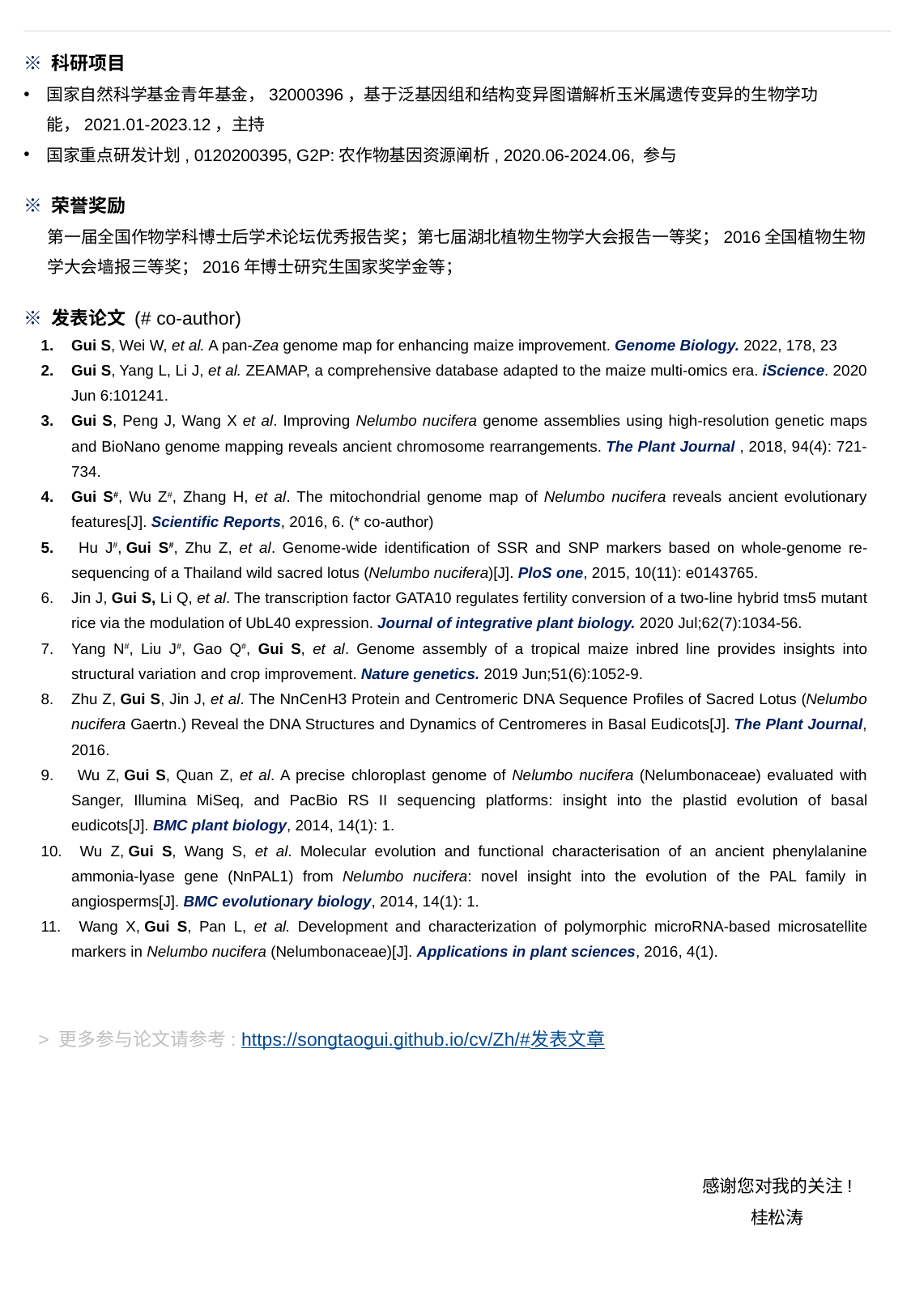

※ 科研项目
国家自然科学基金青年基金，32000396，基于泛基因组和结构变异图谱解析玉米属遗传变异的生物学功能，2021.01-2023.12，主持
国家重点研发计划, 0120200395, G2P:农作物基因资源阐析, 2020.06-2024.06, 参与
※ 荣誉奖励
第一届全国作物学科博士后学术论坛优秀报告奖；第七届湖北植物生物学大会报告一等奖；2016全国植物生物学大会墙报三等奖；2016年博士研究生国家奖学金等；

※ 发表论文 (# co-author)
Gui S, Wei W, et al. A pan-Zea genome map for enhancing maize improvement. Genome Biology. 2022, 178, 23
Gui S, Yang L, Li J, et al. ZEAMAP, a comprehensive database adapted to the maize multi-omics era. iScience. 2020 Jun 6:101241.
Gui S, Peng J, Wang X et al. Improving Nelumbo nucifera genome assemblies using high-resolution genetic maps and BioNano genome mapping reveals ancient chromosome rearrangements. The Plant Journal , 2018, 94(4): 721-734.
Gui S#, Wu Z#, Zhang H, et al. The mitochondrial genome map of Nelumbo nucifera reveals ancient evolutionary features[J]. Scientific Reports, 2016, 6. (* co-author)
 Hu J#, Gui S#, Zhu Z, et al. Genome-wide identification of SSR and SNP markers based on whole-genome re-sequencing of a Thailand wild sacred lotus (Nelumbo nucifera)[J]. PloS one, 2015, 10(11): e0143765.
Jin J, Gui S, Li Q, et al. The transcription factor GATA10 regulates fertility conversion of a two‐line hybrid tms5 mutant rice via the modulation of UbL40 expression. Journal of integrative plant biology. 2020 Jul;62(7):1034-56.
Yang N#, Liu J#, Gao Q#, Gui S, et al. Genome assembly of a tropical maize inbred line provides insights into structural variation and crop improvement. Nature genetics. 2019 Jun;51(6):1052-9.
Zhu Z, Gui S, Jin J, et al. The NnCenH3 Protein and Centromeric DNA Sequence Profiles of Sacred Lotus (Nelumbo nucifera Gaertn.) Reveal the DNA Structures and Dynamics of Centromeres in Basal Eudicots[J]. The Plant Journal, 2016.
 Wu Z, Gui S, Quan Z, et al. A precise chloroplast genome of Nelumbo nucifera (Nelumbonaceae) evaluated with Sanger, Illumina MiSeq, and PacBio RS II sequencing platforms: insight into the plastid evolution of basal eudicots[J]. BMC plant biology, 2014, 14(1): 1.
 Wu Z, Gui S, Wang S, et al. Molecular evolution and functional characterisation of an ancient phenylalanine ammonia-lyase gene (NnPAL1) from Nelumbo nucifera: novel insight into the evolution of the PAL family in angiosperms[J]. BMC evolutionary biology, 2014, 14(1): 1.
 Wang X, Gui S, Pan L, et al. Development and characterization of polymorphic microRNA-based microsatellite markers in Nelumbo nucifera (Nelumbonaceae)[J]. Applications in plant sciences, 2016, 4(1).

> 更多参与论文请参考: https://songtaogui.github.io/cv/Zh/#发表文章
感谢您对我的关注!
桂松涛